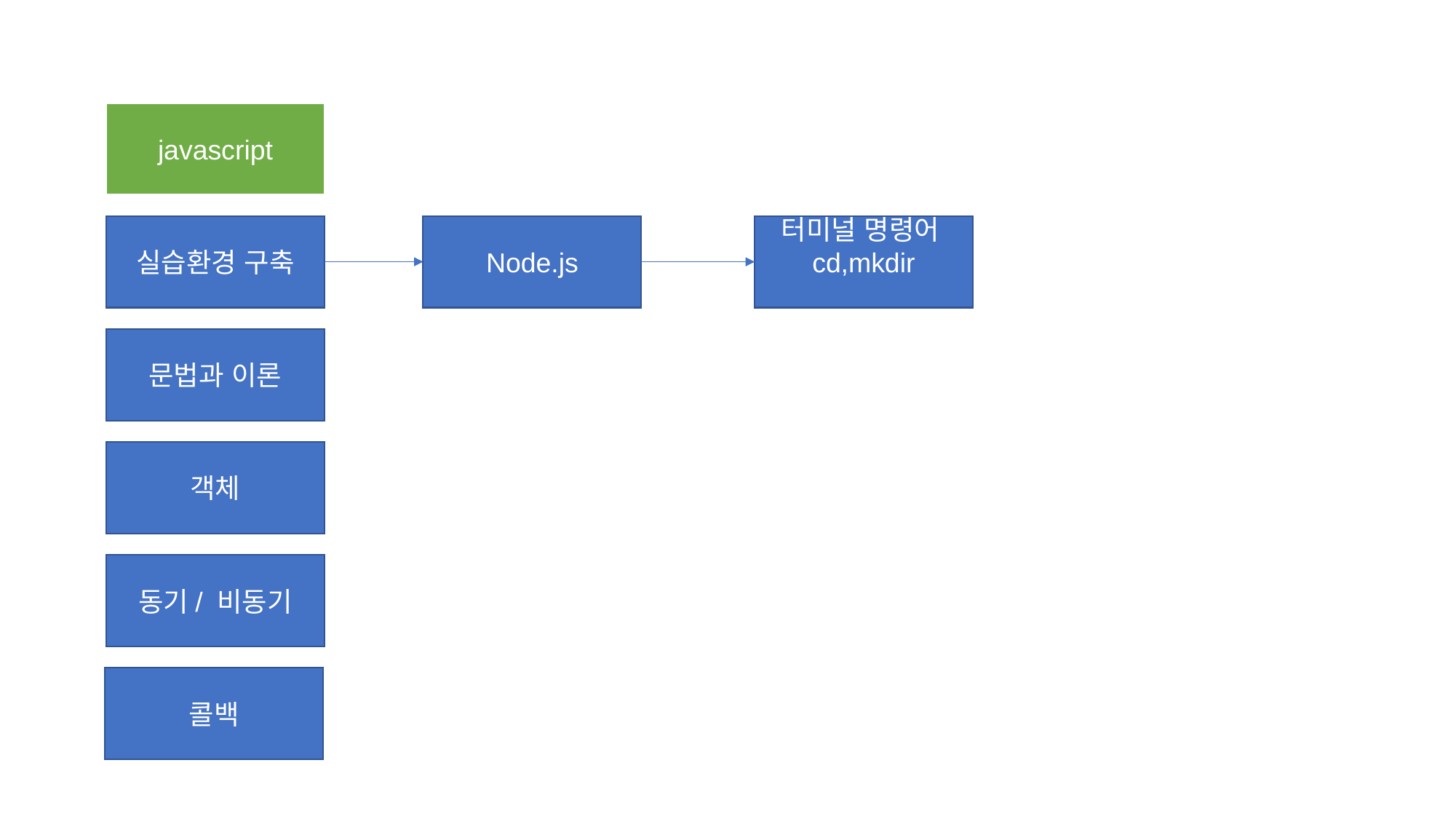

javascript
실습환경 구축
Node.js
터미널 명령어cd,mkdir

문법과 이론
객체
동기/ 비동기
콜백